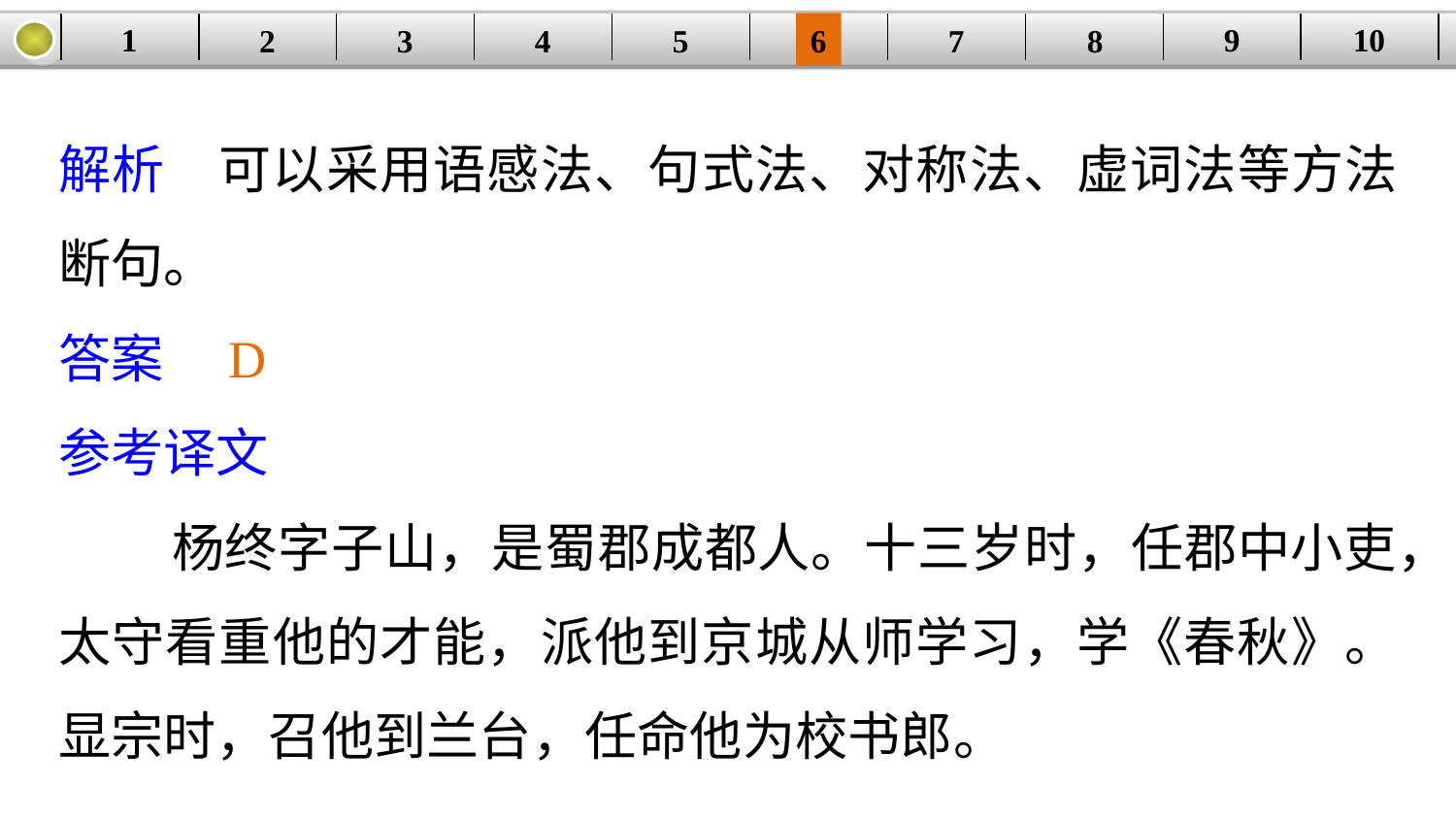

9
10
1
3
4
5
6
8
2
|  |  |  |  |  |  |  |  |  |  |
| --- | --- | --- | --- | --- | --- | --- | --- | --- | --- |
7

解析　可以采用语感法、句式法、对称法、虚词法等方法断句。
答案　D
参考译文
        杨终字子山，是蜀郡成都人。十三岁时，任郡中小吏，太守看重他的才能，派他到京城从师学习，学《春秋》。显宗时，召他到兰台，任命他为校书郎。